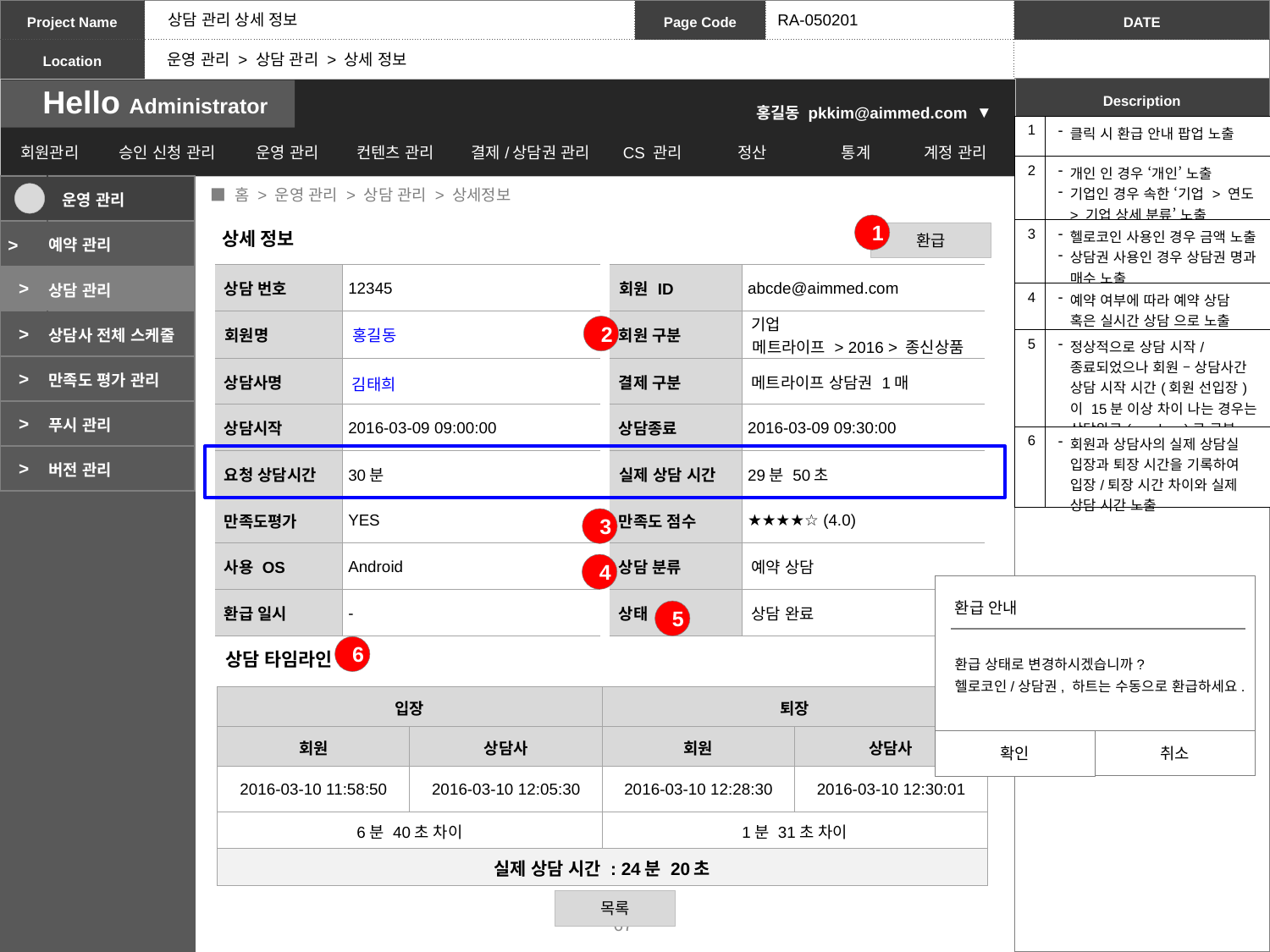

상담 관리 상세 정보
RA-050201
운영 관리 > 상담 관리 > 상세 정보
| 1 | 클릭 시 환급 안내 팝업 노출 |
| --- | --- |
| 2 | 개인 인 경우 ‘개인’ 노출 기업인 경우 속한 ‘기업 > 연도 > 기업 상세 분류’ 노출 |
| 3 | 헬로코인 사용인 경우 금액 노출 상담권 사용인 경우 상담권 명과 매수 노출 |
| 4 | 예약 여부에 따라 예약 상담 혹은 실시간 상담 으로 노출 |
| 5 | 정상적으로 상담 시작/종료되었으나 회원 – 상담사간 상담 시작 시간(회원 선입장)이 15분 이상 차이 나는 경우는 상담완료(no-show)로 구분 |
| 6 | 회원과 상담사의 실제 상담실 입장과 퇴장 시간을 기록하여 입장/퇴장 시간 차이와 실제 상담 시간 노출 |
   ■ 홈 > 운영 관리 > 상담 관리 > 상세정보

|  | 운영 관리 |
| --- | --- |
| > | 예약 관리 |
| > | 상담 관리 |
| > | 상담사 전체 스케줄 |
| > | 만족도 평가 관리 |
| > | 푸시 관리 |
| > | 버전 관리 |

1
상세 정보
환급
| 상담 번호 | 12345 |  | 회원 ID | abcde@aimmed.com |
| --- | --- | --- | --- | --- |
| 회원명 | 홍길동 |  | 회원 구분 | 기업 메트라이프 > 2016 > 종신상품 |
| 상담사명 | 김태희 |  | 결제 구분 | 메트라이프 상담권 1매 |
| 상담시작 | 2016-03-09 09:00:00 |  | 상담종료 | 2016-03-09 09:30:00 |
| 요청 상담시간 | 30분 |  | 실제 상담 시간 | 29분 50초 |
| 만족도평가 | YES |  | 만족도 점수 | ★★★★☆ (4.0) |
| 사용 OS | Android |  | 상담 분류 | 예약 상담 |
| 환급 일시 | - |  | 상태 | 상담 완료 |
2

3
4

환급 안내
환급 상태로 변경하시겠습니까?
헬로코인/상담권, 하트는 수동으로 환급하세요.
취소
확인
5
6
상담 타임라인
| 입장 |  | 퇴장 |  |
| --- | --- | --- | --- |
| 회원 | 상담사 | 회원 | 상담사 |
| 2016-03-10 11:58:50 | 2016-03-10 12:05:30 | 2016-03-10 12:28:30 | 2016-03-10 12:30:01 |
| 6분 40초 차이 |  | 1분 31초 차이 |  |
| 실제 상담 시간 : 24분 20초 |  |  |  |
목록
67